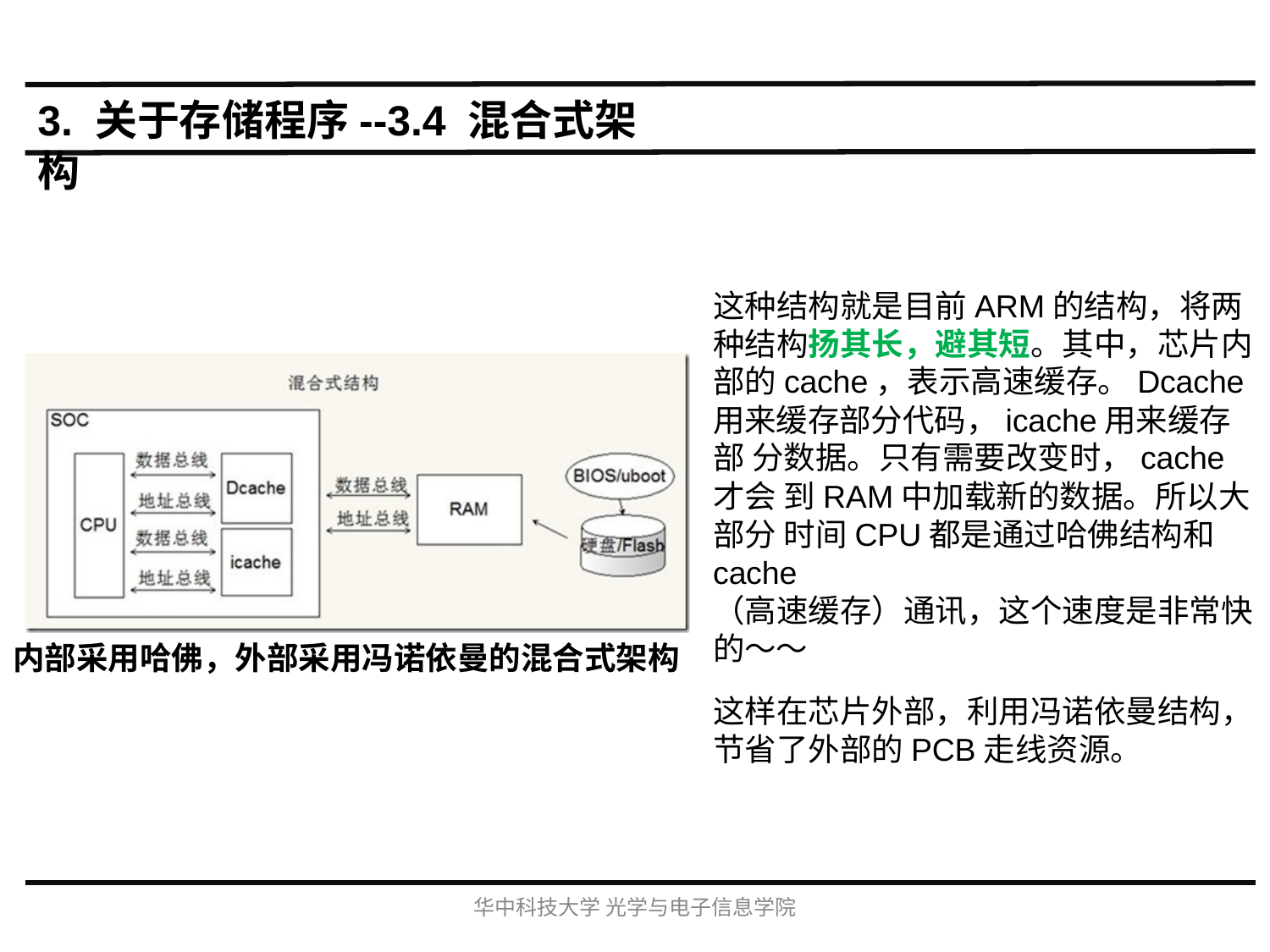

# 3. 关于存储程序--3.4 混合式架构
这种结构就是目前ARM的结构，将两 种结构扬其长，避其短。其中，芯片内 部的cache，表示高速缓存。Dcache  用来缓存部分代码，icache用来缓存部 分数据。只有需要改变时，cache才会 到RAM中加载新的数据。所以大部分 时间CPU都是通过哈佛结构和cache
（高速缓存）通讯，这个速度是非常快
的～～

这样在芯片外部，利用冯诺依曼结构， 节省了外部的PCB走线资源。

内部采用哈佛，外部采用冯诺依曼的混合式架构
华中科技大学光学与电子信息学院